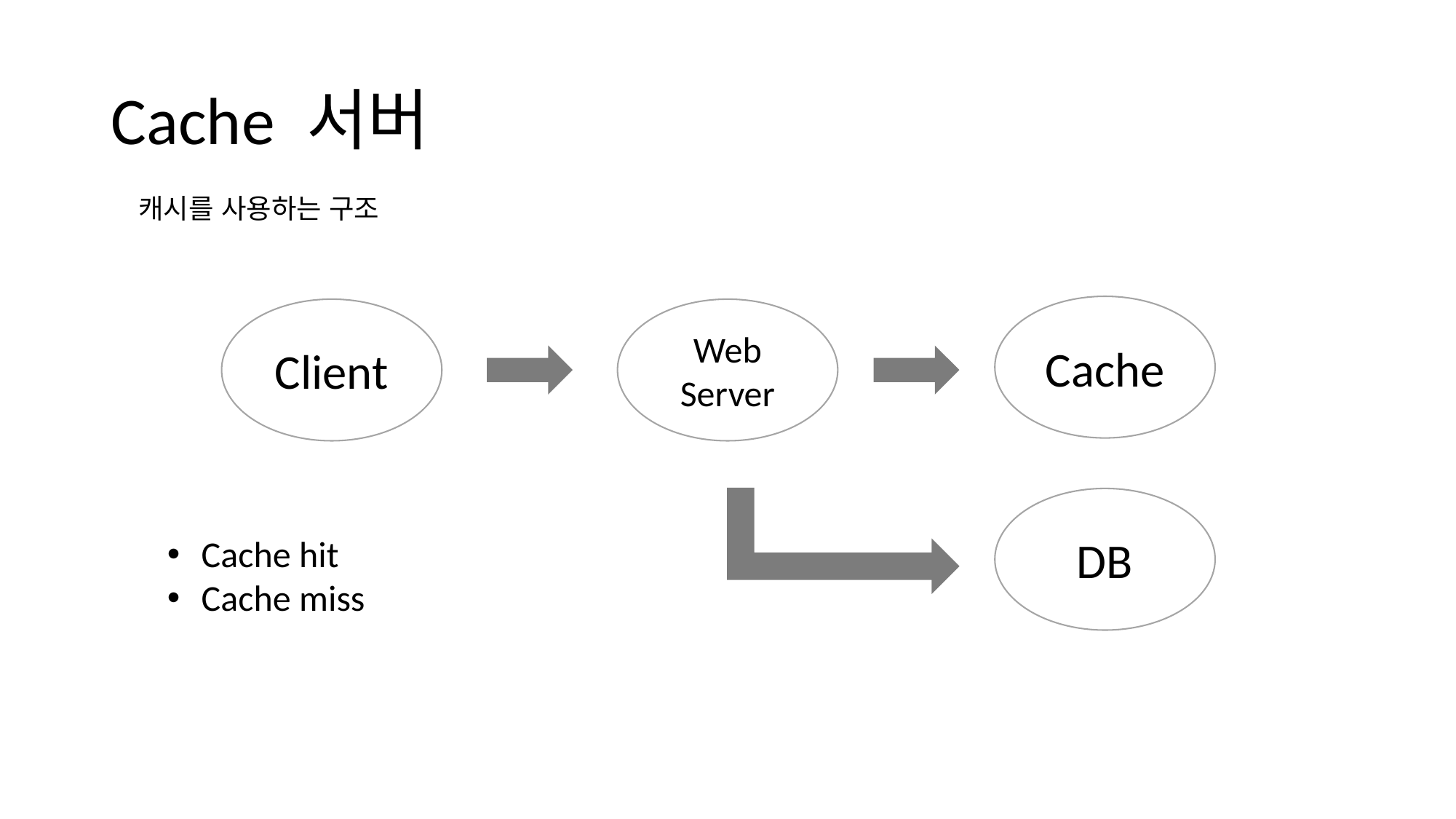

# Cache 서버
캐시를 사용하는 구조
Cache
Web Server
Client

DB
Cache hit
Cache miss